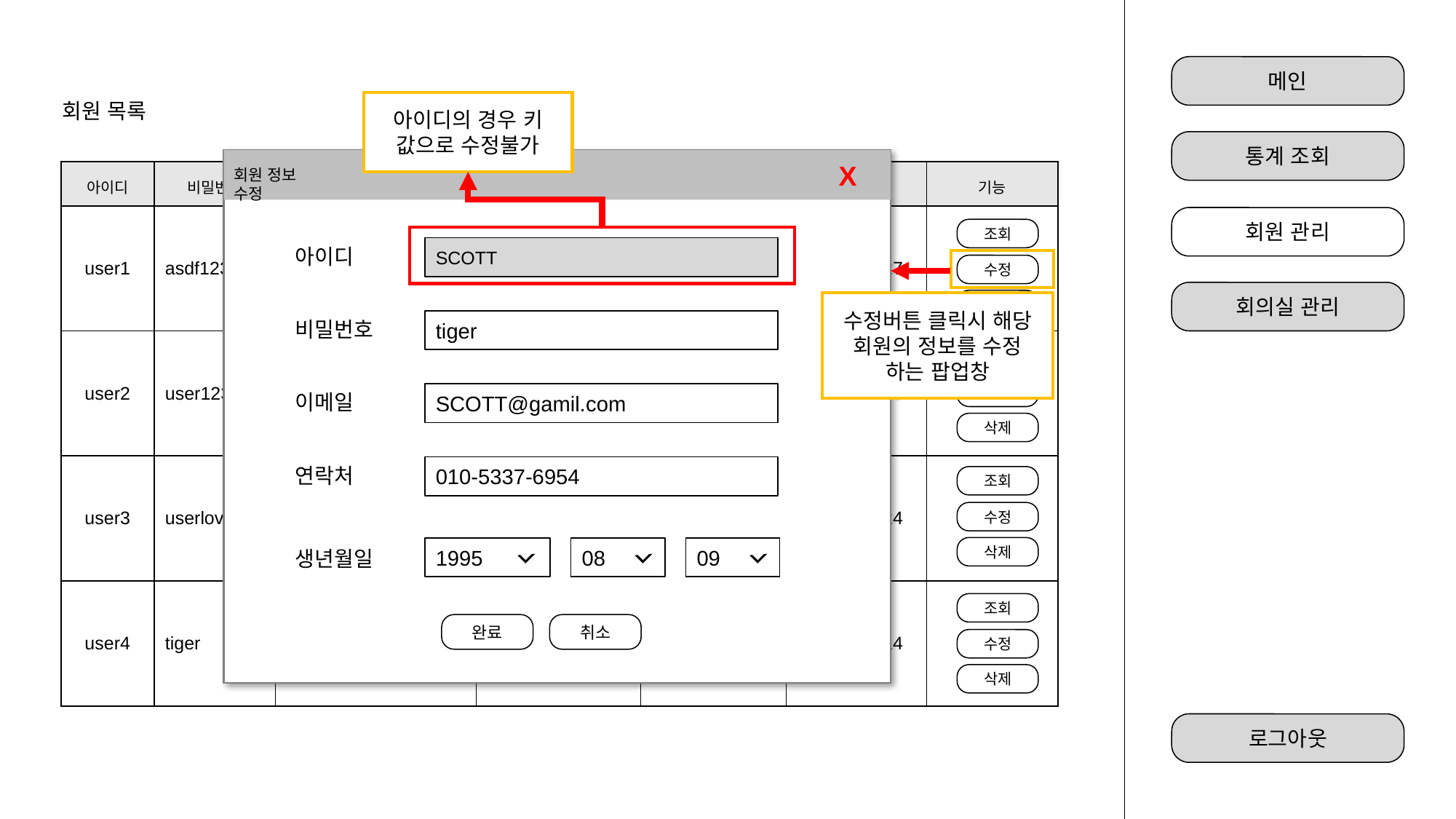

관리자 회원 관리 – 회원 정보 수정
메인
아이디의 경우 키 값으로 수정불가
회원 목록
통계 조회

X
완료
취소
회원 정보 수정
아이디
SCOTT
tiger
비밀번호
SCOTT@gamil.com
이메일
010-5337-6954
연락처
1995
08
09
생년월일

| 아이디 | 비밀번호 | 이메일 | 연락처 | 생년월일 | 가입일 | 기능 |
| --- | --- | --- | --- | --- | --- | --- |
| user1 | asdf1234 | user1@gmail.com | 010-5743-4542 | 1995-08-09 | 2021-01-27 |  |
| user2 | user123 | user2@nate.com | 010-1568-5793 | 1997-12-24 | 2020-12-25 |  |
| user3 | userlove1 | User3@naver.com | 011-566-1658 | 1988-02-14 | 2020-10-24 |  |
| user4 | tiger | user4@hanmail.net | 010-4867-5641 | 1980-05-15 | 2020-07-14 |  |
회원 관리
조회

수정
회의실 관리
삭제
수정버튼 클릭시 해당 회원의 정보를 수정
하는 팝업창
조회
수정
삭제
조회
수정
삭제
조회
수정
삭제
로그아웃